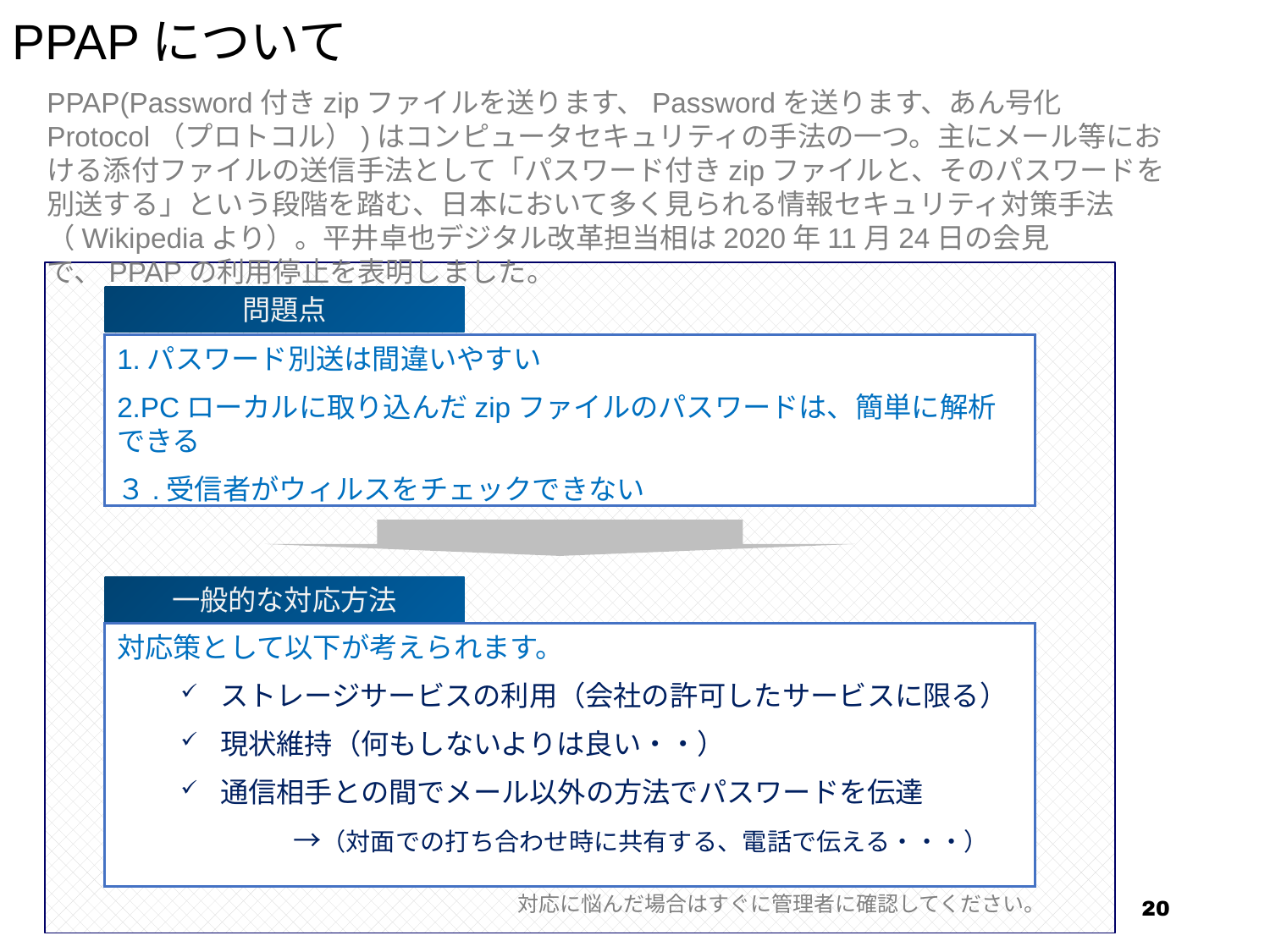

PPAPについて
PPAP(Password付きzipファイルを送ります、Passwordを送ります、あん号化Protocol（プロトコル）)はコンピュータセキュリティの手法の一つ。主にメール等における添付ファイルの送信手法として「パスワード付きzipファイルと、そのパスワードを別送する」という段階を踏む、日本において多く見られる情報セキュリティ対策手法（Wikipediaより）。平井卓也デジタル改革担当相は2020年11月24日の会見で、PPAPの利用停止を表明しました。

問題点
1.パスワード別送は間違いやすい
2.PCローカルに取り込んだzipファイルのパスワードは、簡単に解析できる
３.受信者がウィルスをチェックできない

一般的な対応方法
対応策として以下が考えられます。
ストレージサービスの利用（会社の許可したサービスに限る）
現状維持（何もしないよりは良い・・）
通信相手との間でメール以外の方法でパスワードを伝達
　　　　→（対面での打ち合わせ時に共有する、電話で伝える・・・）
20
対応に悩んだ場合はすぐに管理者に確認してください。